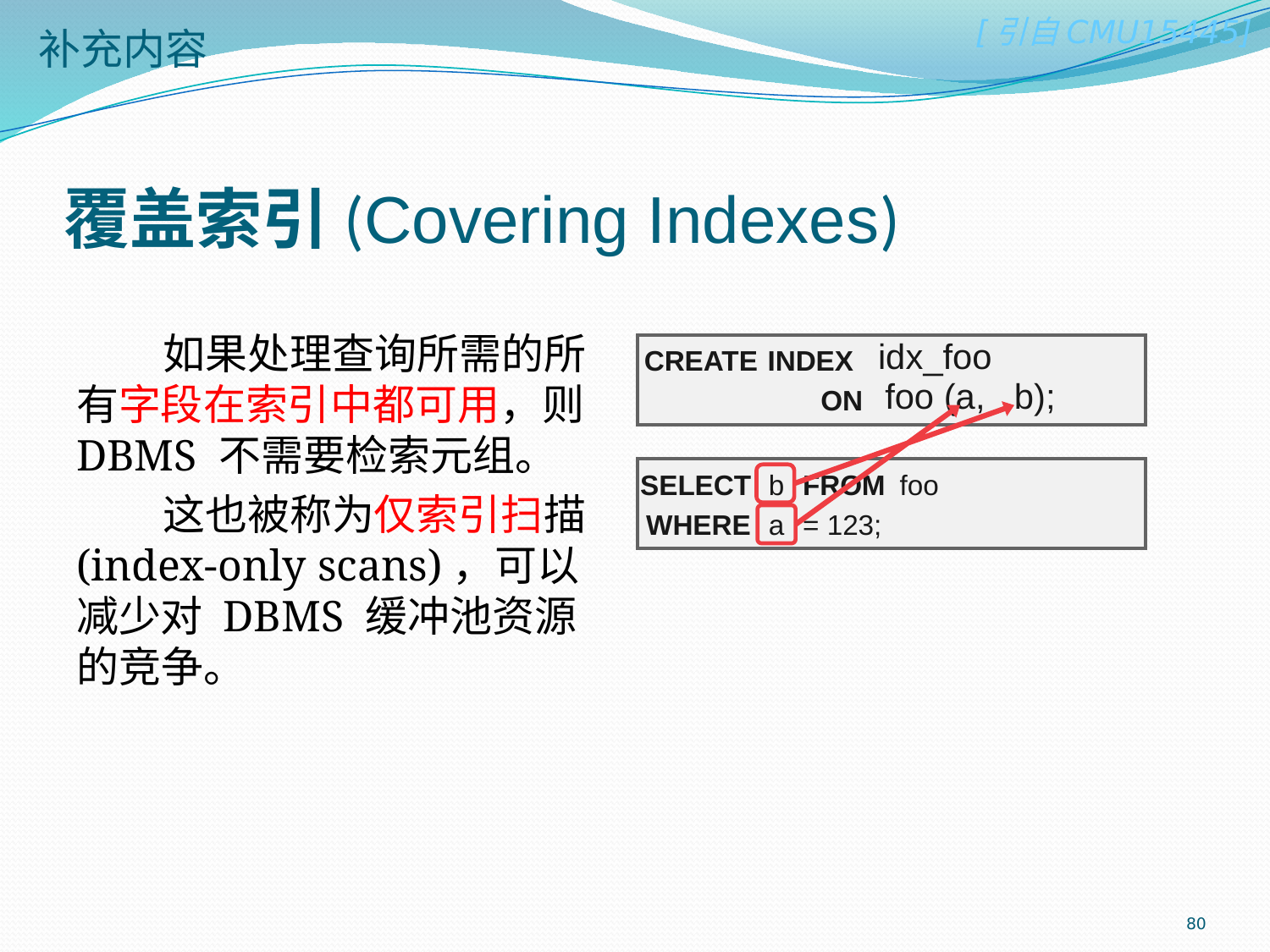

补充内容
# 覆盖索引(Covering Indexes)
        如果处理查询所需的所有字段在索引中都可用，则 DBMS 不需要检索元组。
        这也被称为仅索引扫描(index-only scans)，可以减少对 DBMS 缓冲池资源的竞争。
| CREATE | INDEX | idx\_foo |  |
| --- | --- | --- | --- |
|  | ON | foo (a, | b); |

| SELECT | b | FROM foo |
| --- | --- | --- |
| WHERE | a | = 123; |
80